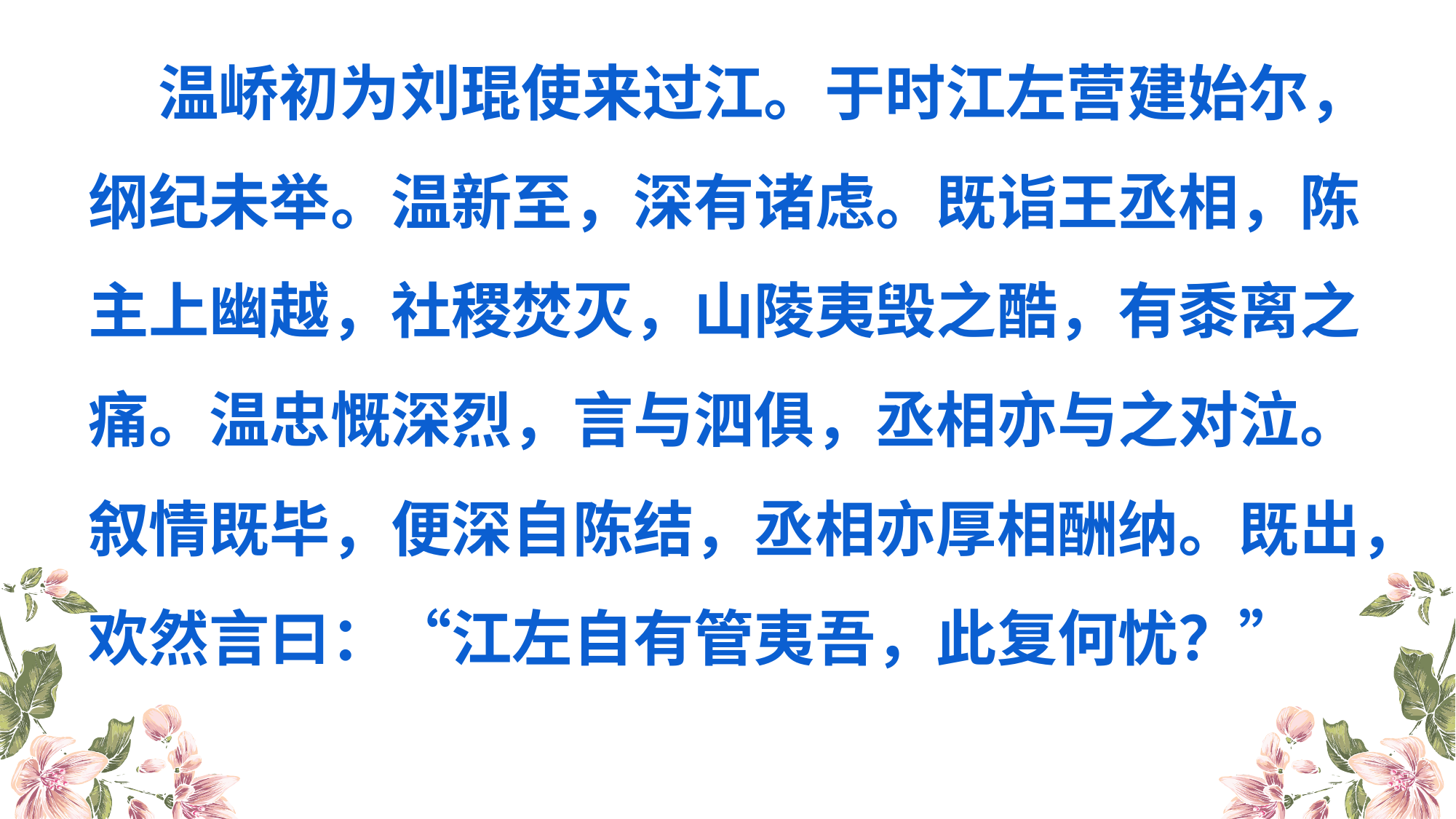

温峤初为刘琨使来过江。于时江左营建始尔，纲纪未举。温新至，深有诸虑。既诣王丞相，陈主上幽越，社稷焚灭，山陵夷毁之酷，有黍离之痛。温忠慨深烈，言与泗俱，丞相亦与之对泣。叙情既毕，便深自陈结，丞相亦厚相酬纳。既出，欢然言曰：“江左自有管夷吾，此复何忧？”